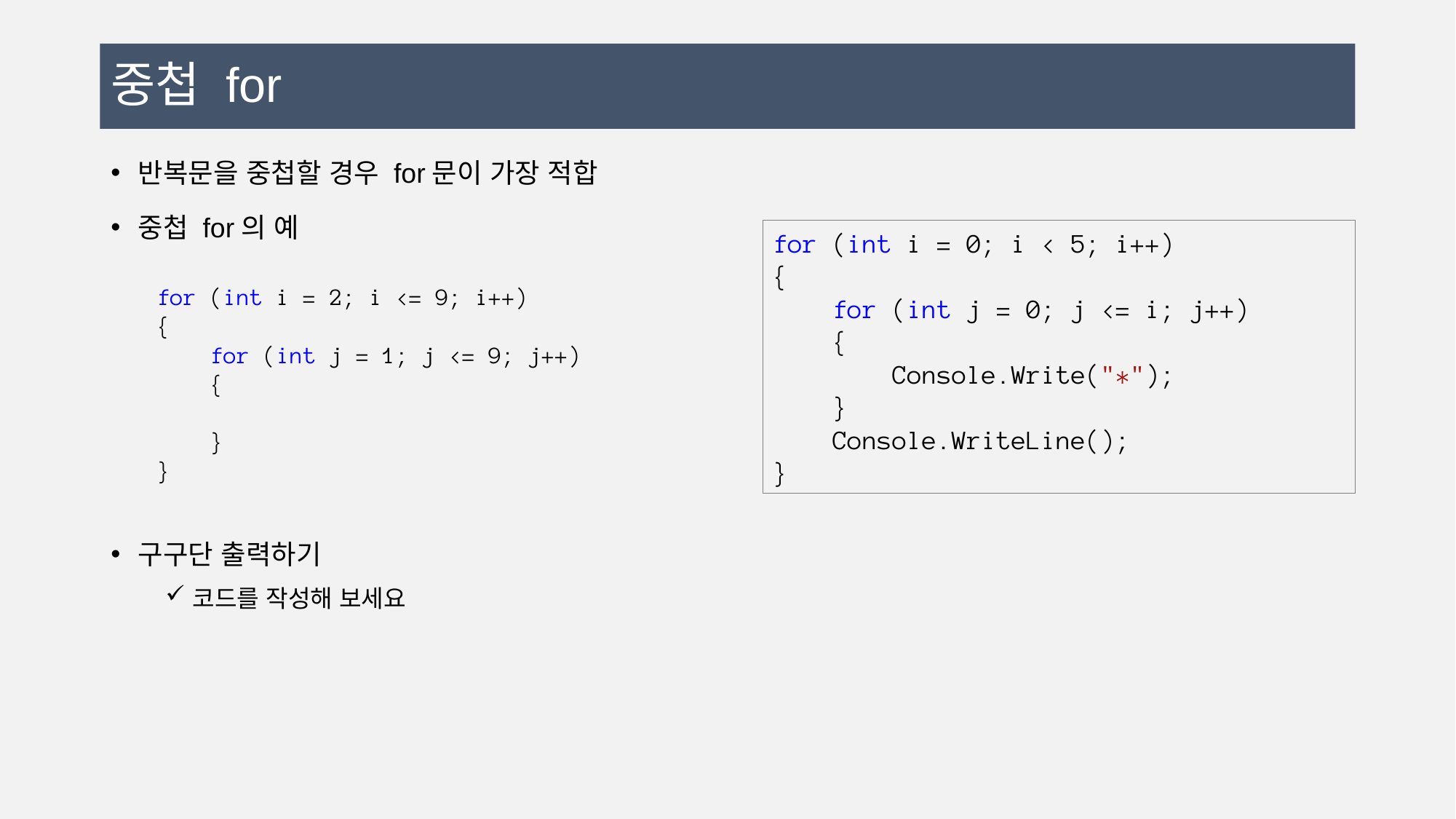

# 중첩 for
반복문을 중첩할 경우 for문이 가장 적합
중첩 for의 예

구구단 출력하기
코드를 작성해 보세요
for (int i = 0; i < 5; i++)
{
    for (int j = 0; j <= i; j++)
    {
        Console.Write("*");
    }
    Console.WriteLine();
}
for (int i = 2; i <= 9; i++)
{
    for (int j = 1; j <= 9; j++)
    {

    }
}